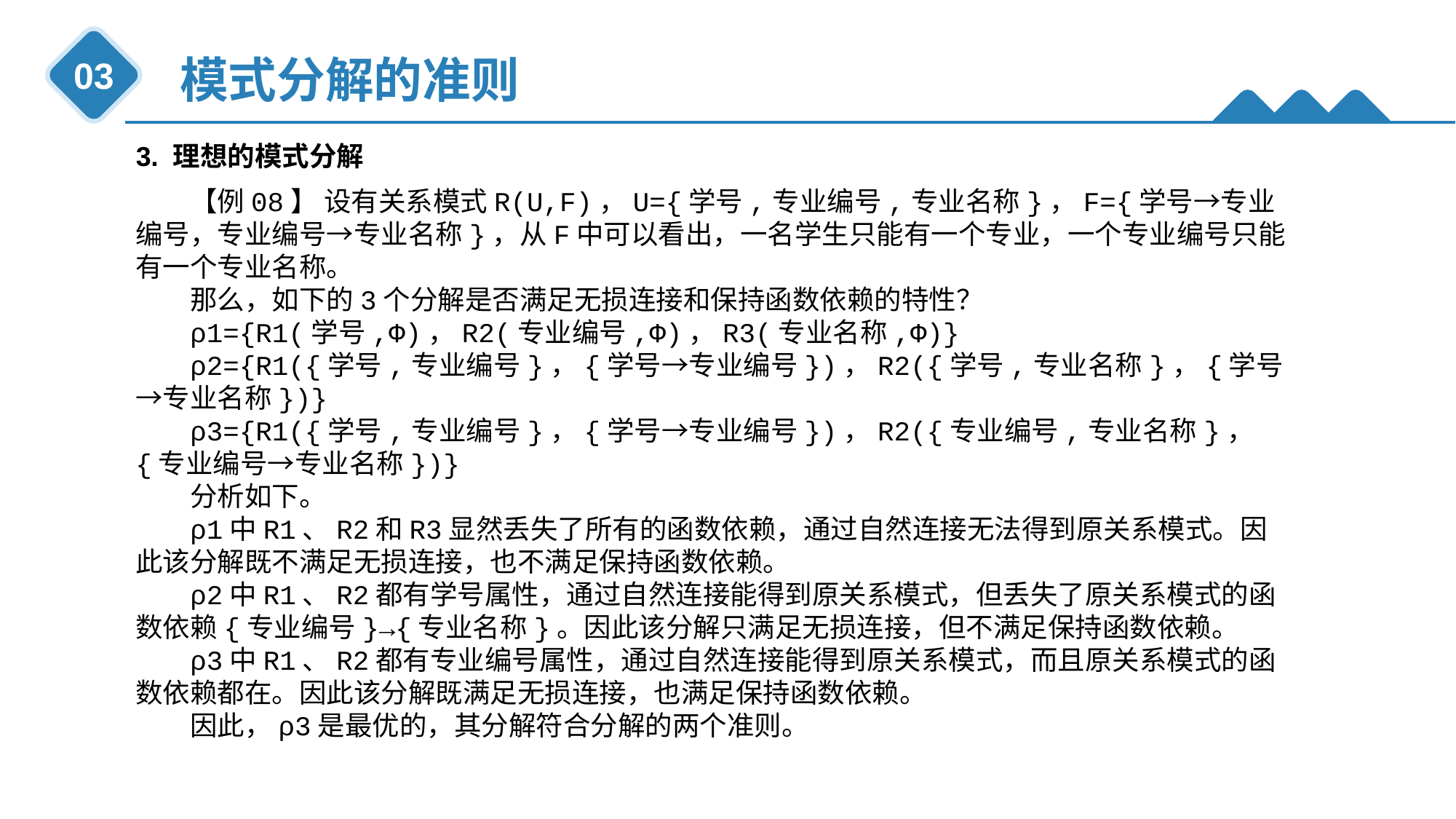

模式分解的准则
03

3. 理想的模式分解
【例08】 设有关系模式R(U,F)，U={学号,专业编号,专业名称}，F={学号→专业编号，专业编号→专业名称}，从F中可以看出，一名学生只能有一个专业，一个专业编号只能有一个专业名称。
那么，如下的3个分解是否满足无损连接和保持函数依赖的特性？
ρ1={R1(学号,Φ)，R2(专业编号,Φ)，R3(专业名称,Φ)}
ρ2={R1({学号,专业编号}，{学号→专业编号})，R2({学号,专业名称}，{学号→专业名称})}
ρ3={R1({学号,专业编号}，{学号→专业编号})，R2({专业编号,专业名称}，{专业编号→专业名称})}
分析如下。
ρ1中R1、R2和R3显然丢失了所有的函数依赖，通过自然连接无法得到原关系模式。因此该分解既不满足无损连接，也不满足保持函数依赖。
ρ2中R1、R2都有学号属性，通过自然连接能得到原关系模式，但丢失了原关系模式的函数依赖{专业编号}→{专业名称}。因此该分解只满足无损连接，但不满足保持函数依赖。
ρ3中R1、R2都有专业编号属性，通过自然连接能得到原关系模式，而且原关系模式的函数依赖都在。因此该分解既满足无损连接，也满足保持函数依赖。
因此，ρ3是最优的，其分解符合分解的两个准则。